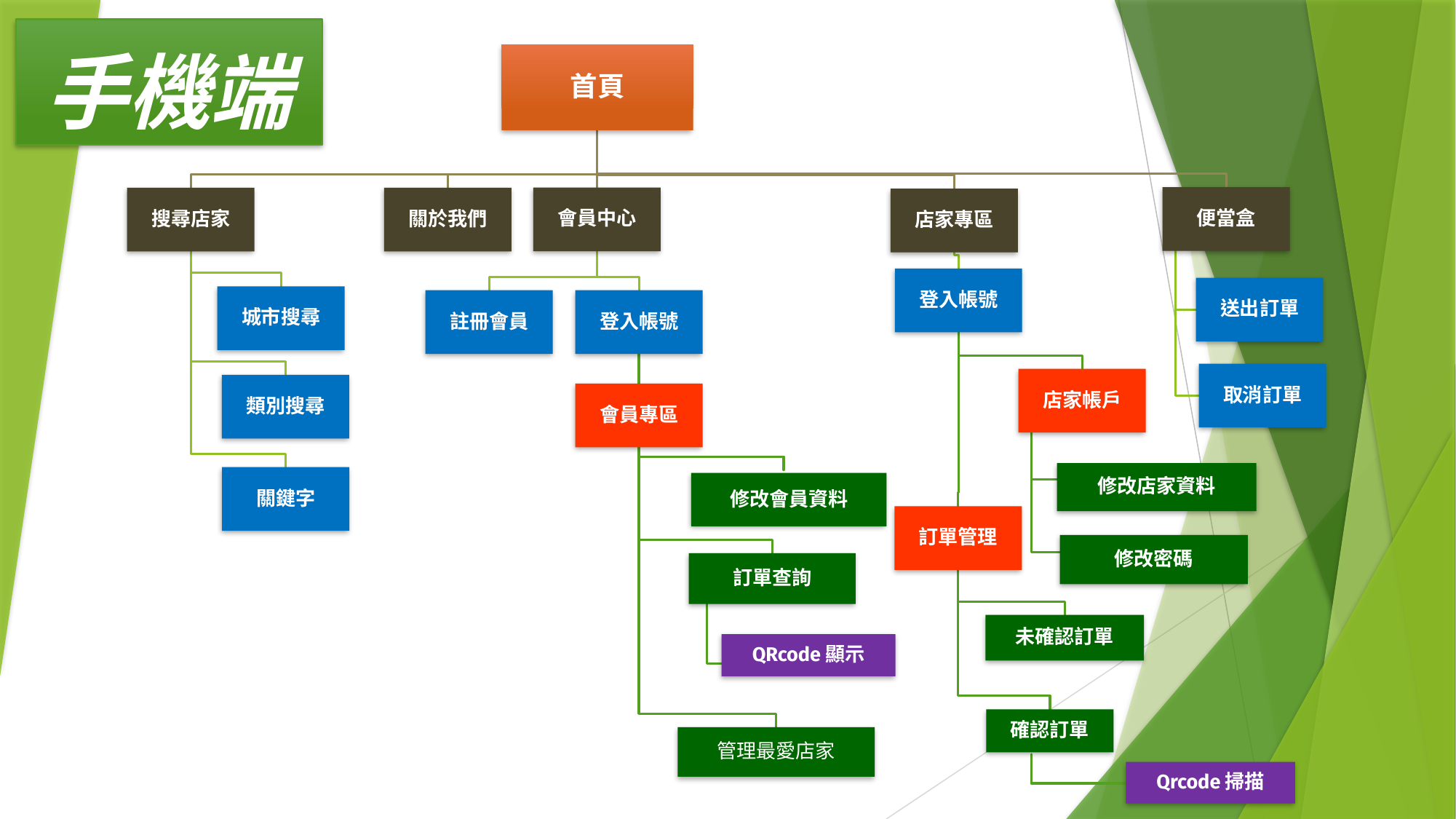

手機端
首頁

便當盒
會員中心
關於我們
搜尋店家
店家專區

登入帳號
送出訂單
城市搜尋
登入帳號
註冊會員

取消訂單
店家帳戶
類別搜尋
會員專區

修改店家資料
關鍵字
修改會員資料
訂單管理
修改密碼
訂單查詢

未確認訂單
QRcode顯示
確認訂單
管理最愛店家

Qrcode掃描